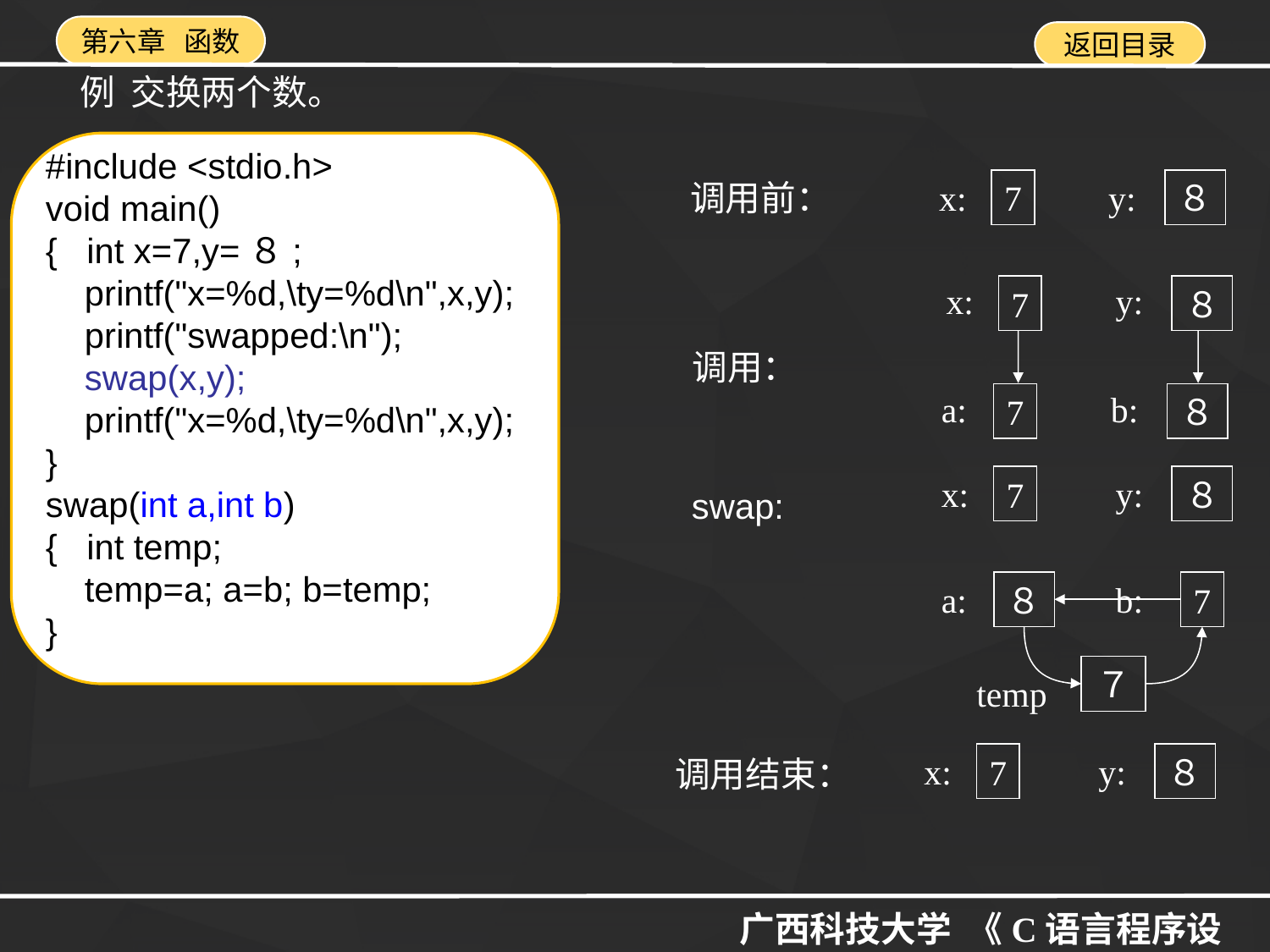

例  交换两个数。

#include <stdio.h>
void main()
{   int x=7,y=８;
    printf("x=%d,\ty=%d\n",x,y);
    printf("swapped:\n");
    swap(x,y);
    printf("x=%d,\ty=%d\n",x,y);
}
swap(int a,int b)
{   int temp;
    temp=a; a=b; b=temp;
}
调用前：
x:
7
y:
８
x:
y:
7
８

调用：
a:
b:
7
８
x:
7
y:
８
swap:
a:
b:
7
８
７
temp
x:
7
y:
８
调用结束：